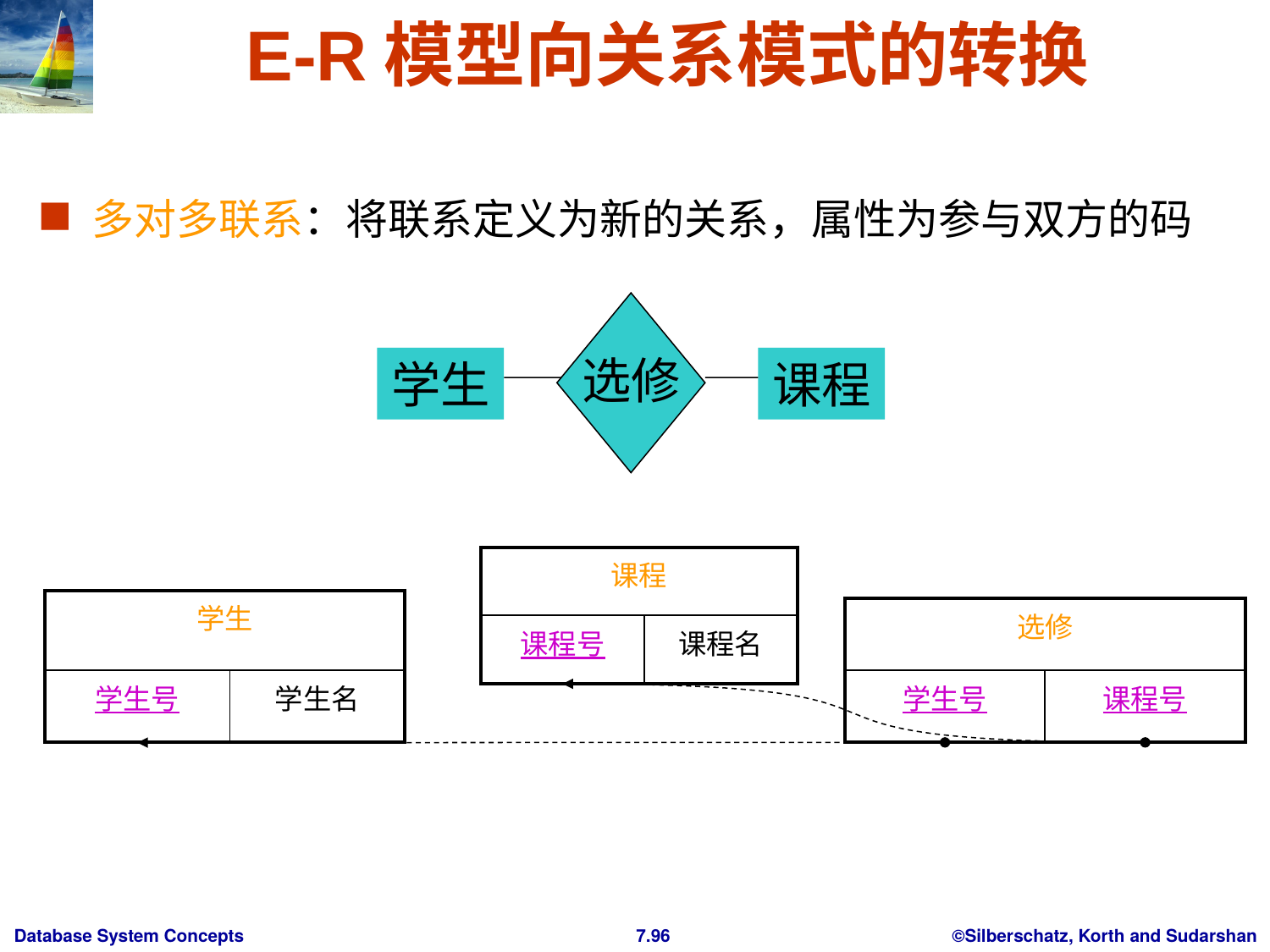

# E-R模型向关系模式的转换
多对多联系：将联系定义为新的关系，属性为参与双方的码
选修
学生
课程

| 课程 |  |
| --- | --- |
| 课程号 | 课程名 |
| 学生 |  |
| --- | --- |
| 学生号 | 学生名 |
| 选修 |  |
| --- | --- |
| 学生号 | 课程号 |